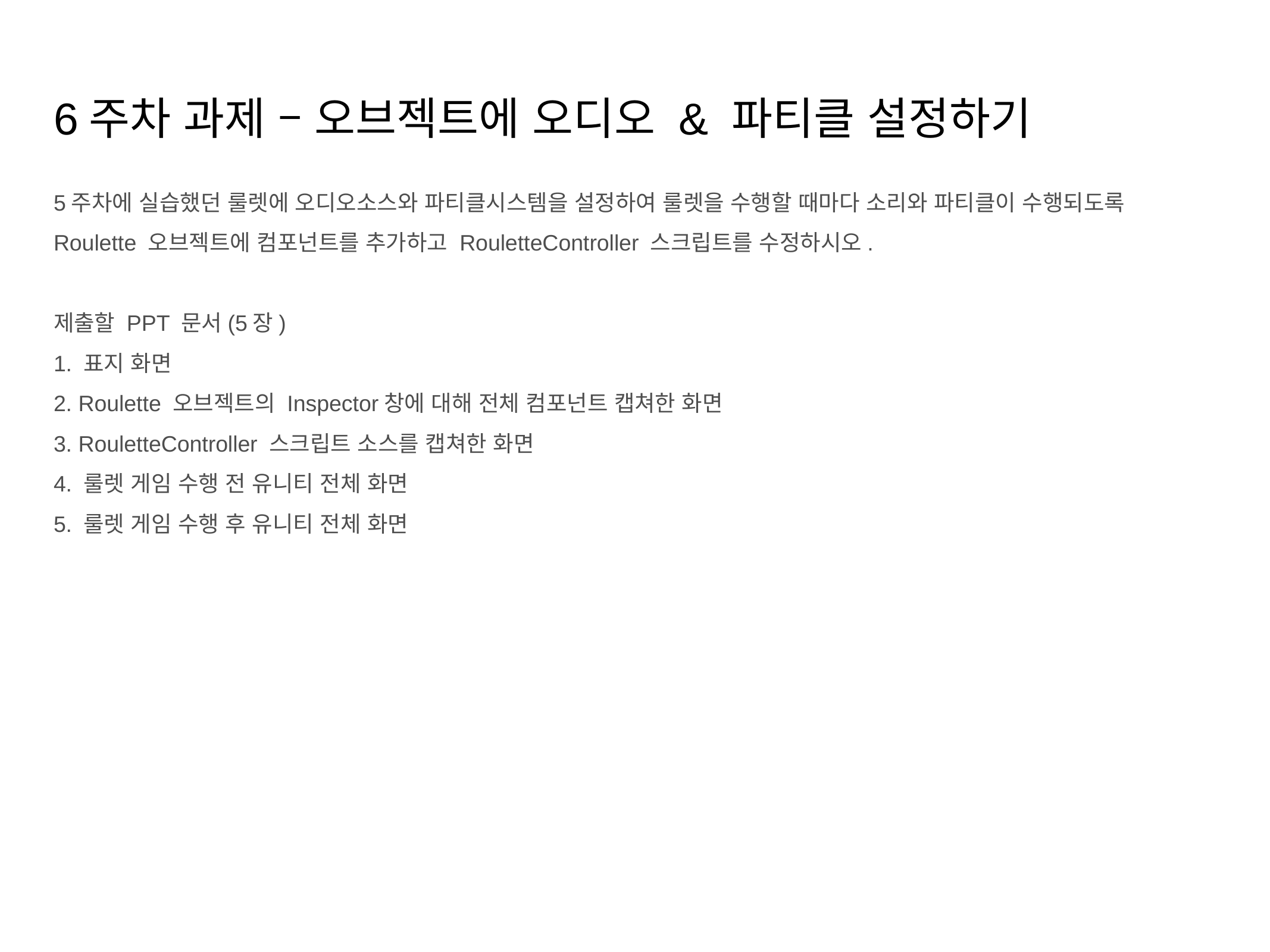

6주차 과제 – 오브젝트에 오디오 & 파티클 설정하기

5주차에 실습했던 룰렛에 오디오소스와 파티클시스템을 설정하여 룰렛을 수행할 때마다 소리와 파티클이 수행되도록 Roulette 오브젝트에 컴포넌트를 추가하고 RouletteController 스크립트를 수정하시오.
제출할 PPT 문서(5장)
1. 표지 화면
2. Roulette 오브젝트의 Inspector창에 대해 전체 컴포넌트 캡쳐한 화면
3. RouletteController 스크립트 소스를 캡쳐한 화면
4. 룰렛 게임 수행 전 유니티 전체 화면
5. 룰렛 게임 수행 후 유니티 전체 화면